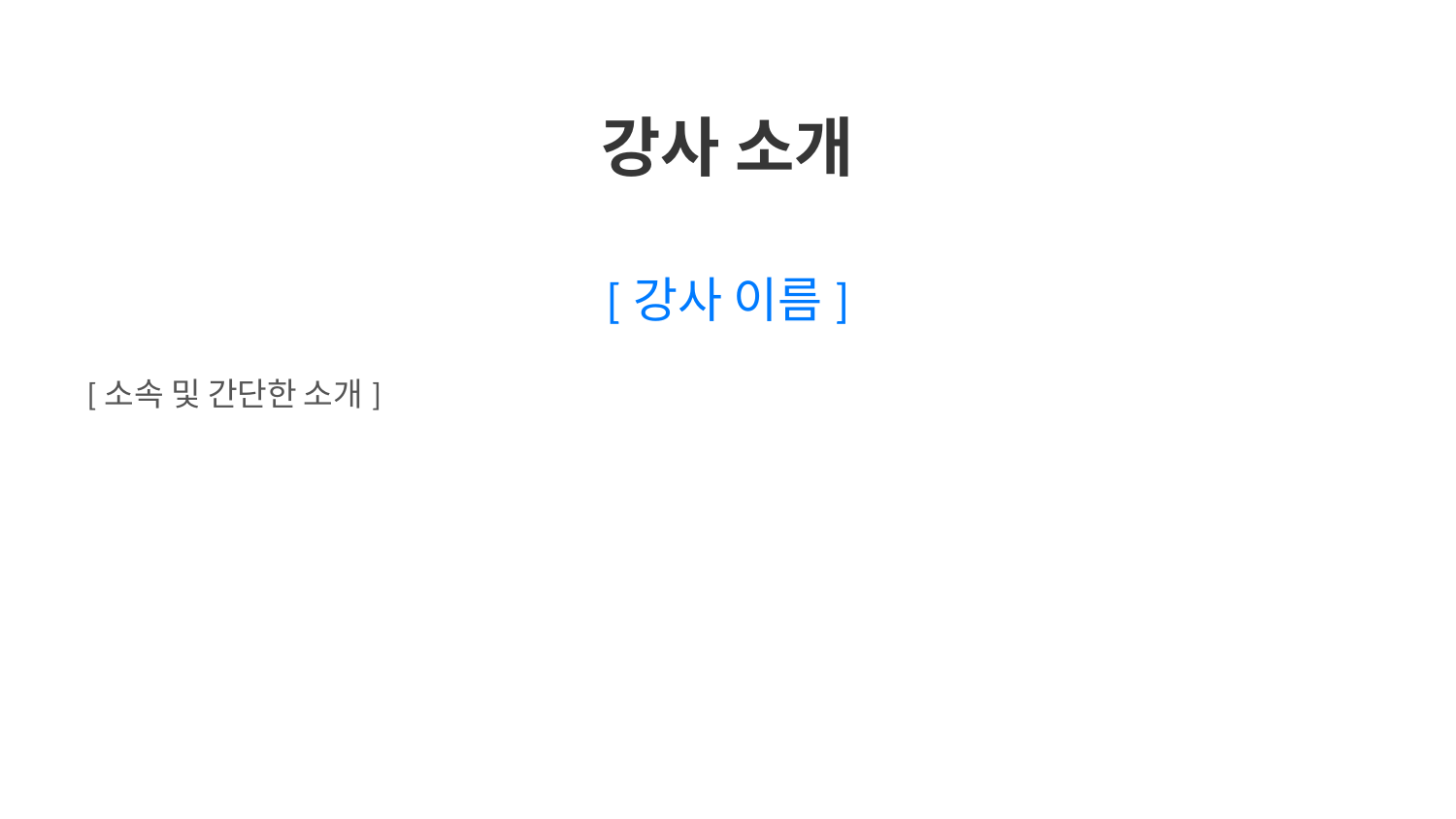

강사 소개
[강사 이름]
[소속 및 간단한 소개]